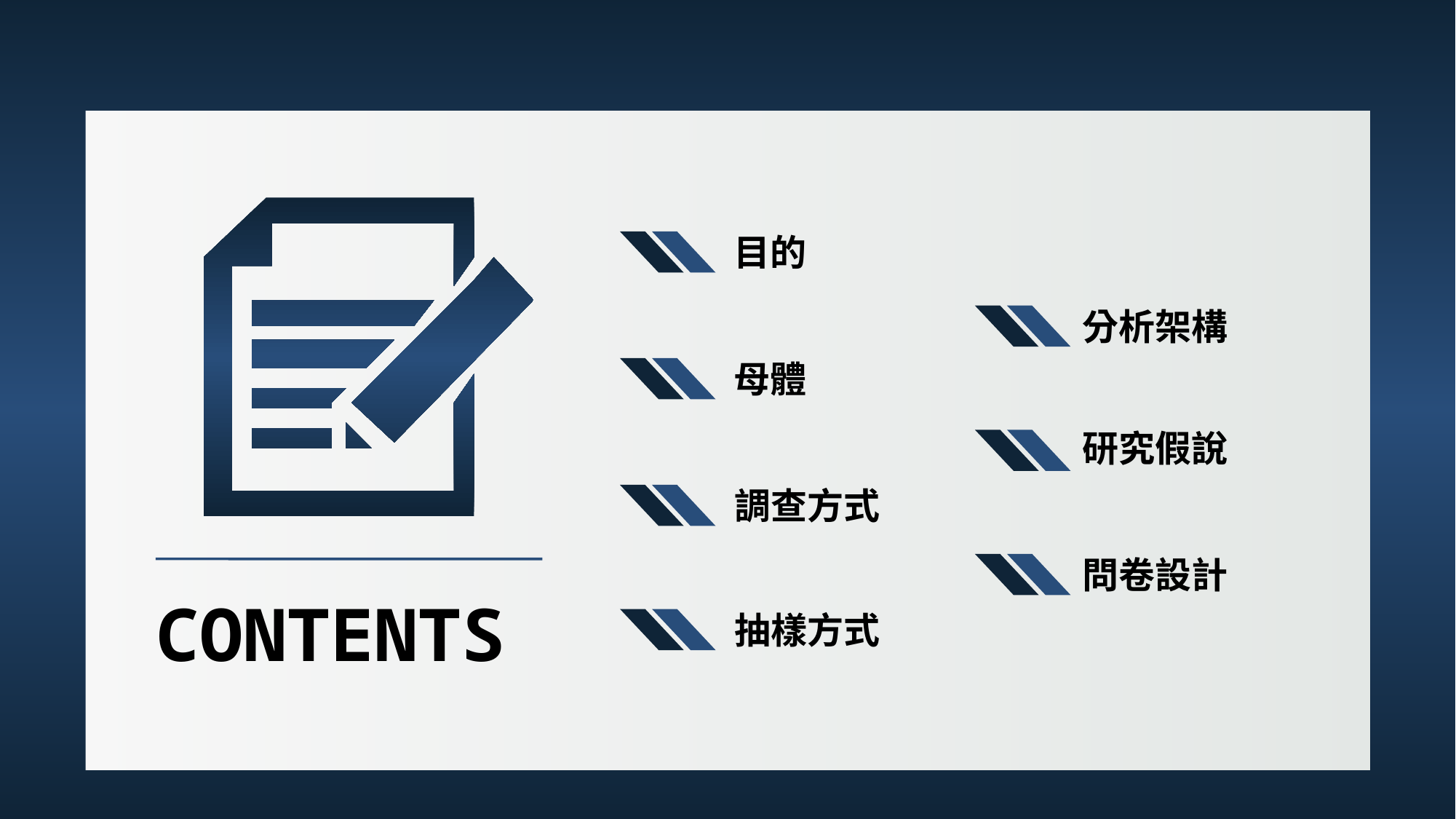

目的

母體

調查方式

抽樣方式

分析架構

研究假說
問卷設計

CONTENTS